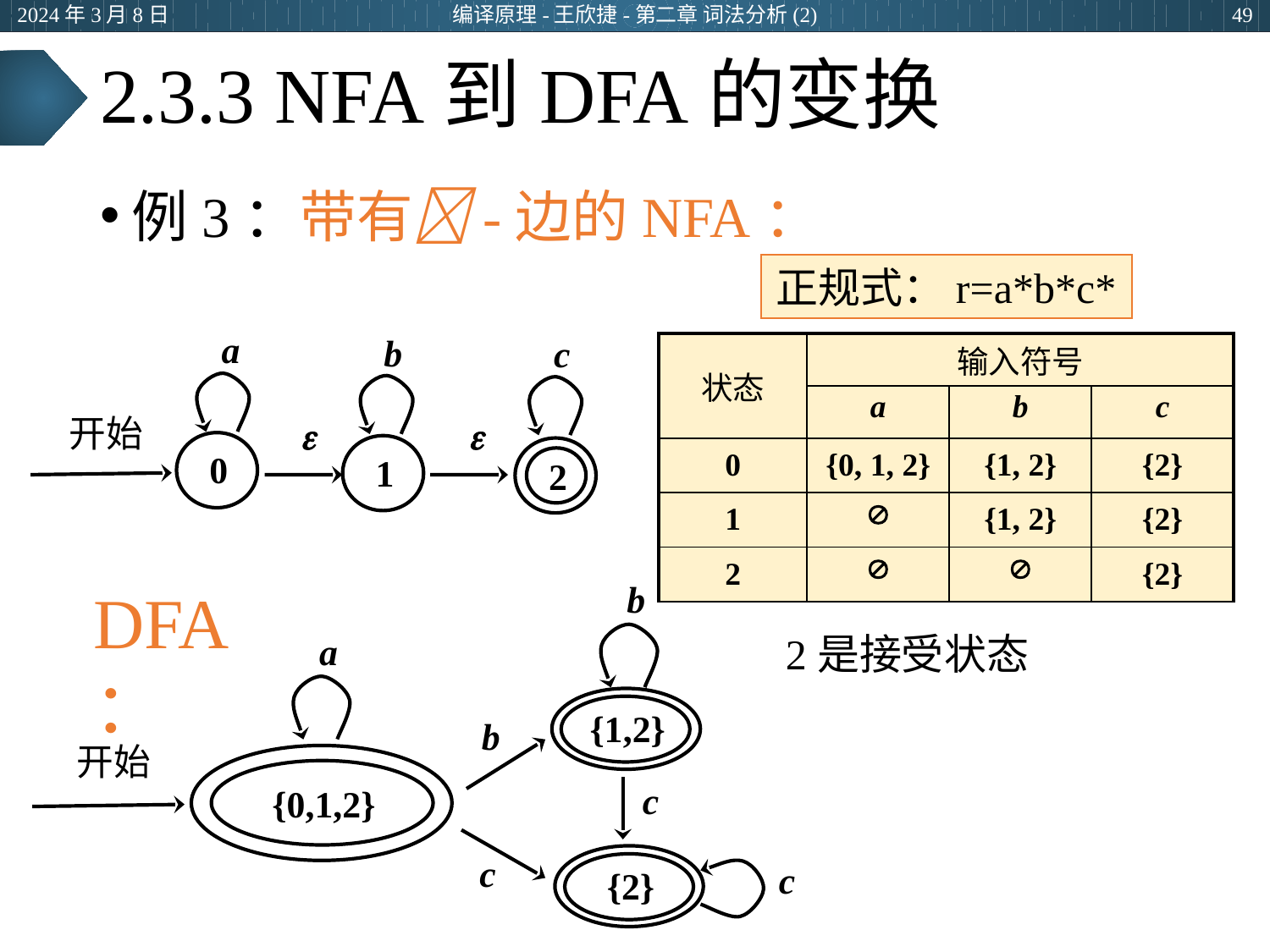

2024年3月8日
编译原理-王欣捷-第二章 词法分析(2)
49
# 2.3.3 NFA到DFA的变换
例3：带有ε-边的NFA：

正规式：r=a*b*c*
a
b
c

开始
ε
ε
0
1

2

| 状态 | 输入符号 |  |  |
| --- | --- | --- | --- |
|  | a | b | c |
| 0 | {0, 1, 2} | {1, 2} | {2} |
| 1 | ∅ | {1, 2} | {2} |
| 2 | ∅ | ∅ | {2} |
b
a

{1,2}

b
开始

{0,1,2}
c

c
{2}
c

DFA：
2是接受状态